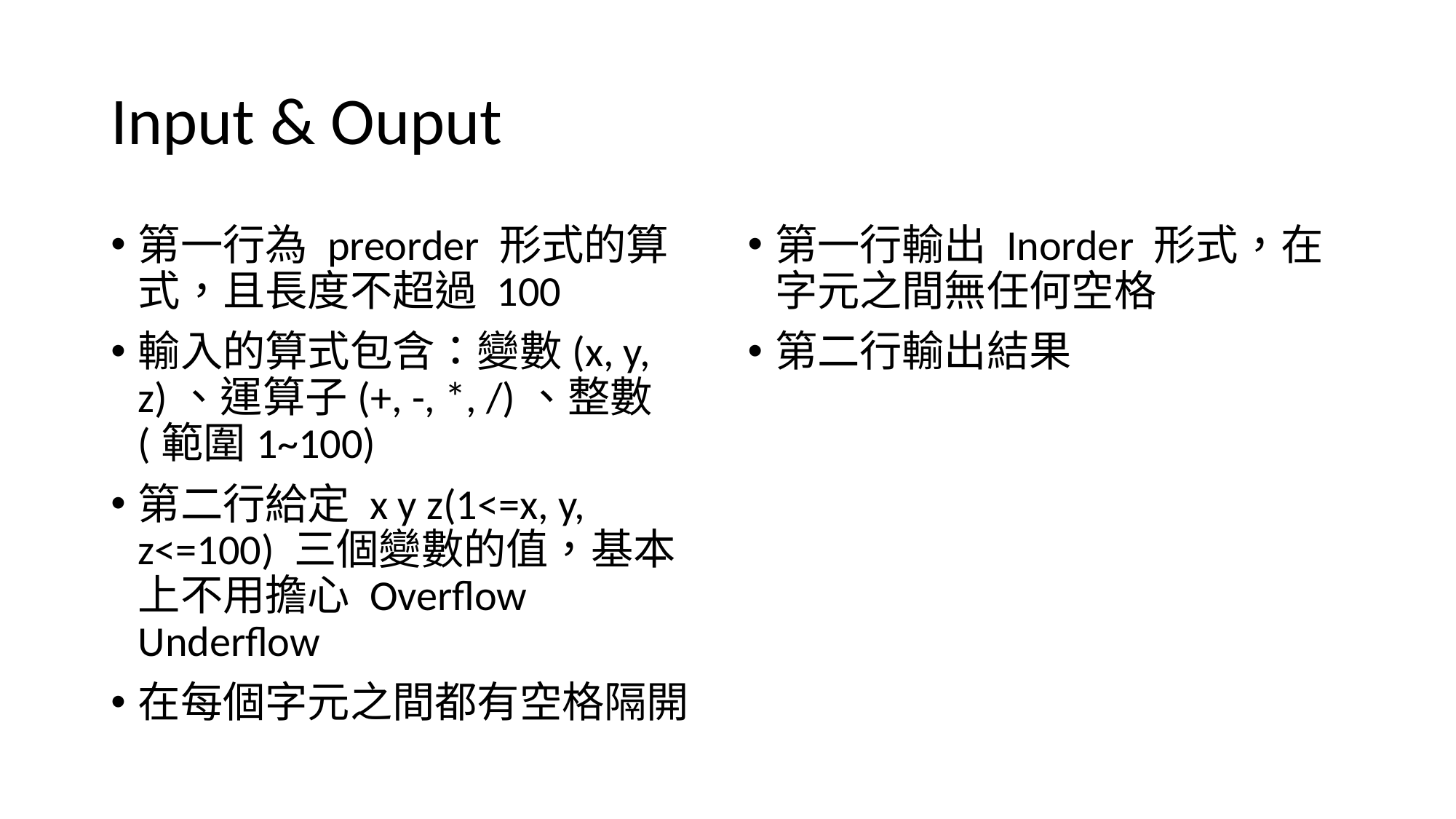

# Input & Ouput
第一行為 preorder 形式的算式，且長度不超過 100
輸入的算式包含：變數(x, y, z)、運算子(+, -, *, /)、整數(範圍1~100)
第二行給定 x y z(1<=x, y, z<=100) 三個變數的值，基本上不用擔心 Overflow Underflow
在每個字元之間都有空格隔開

第一行輸出 Inorder 形式，在字元之間無任何空格
第二行輸出結果